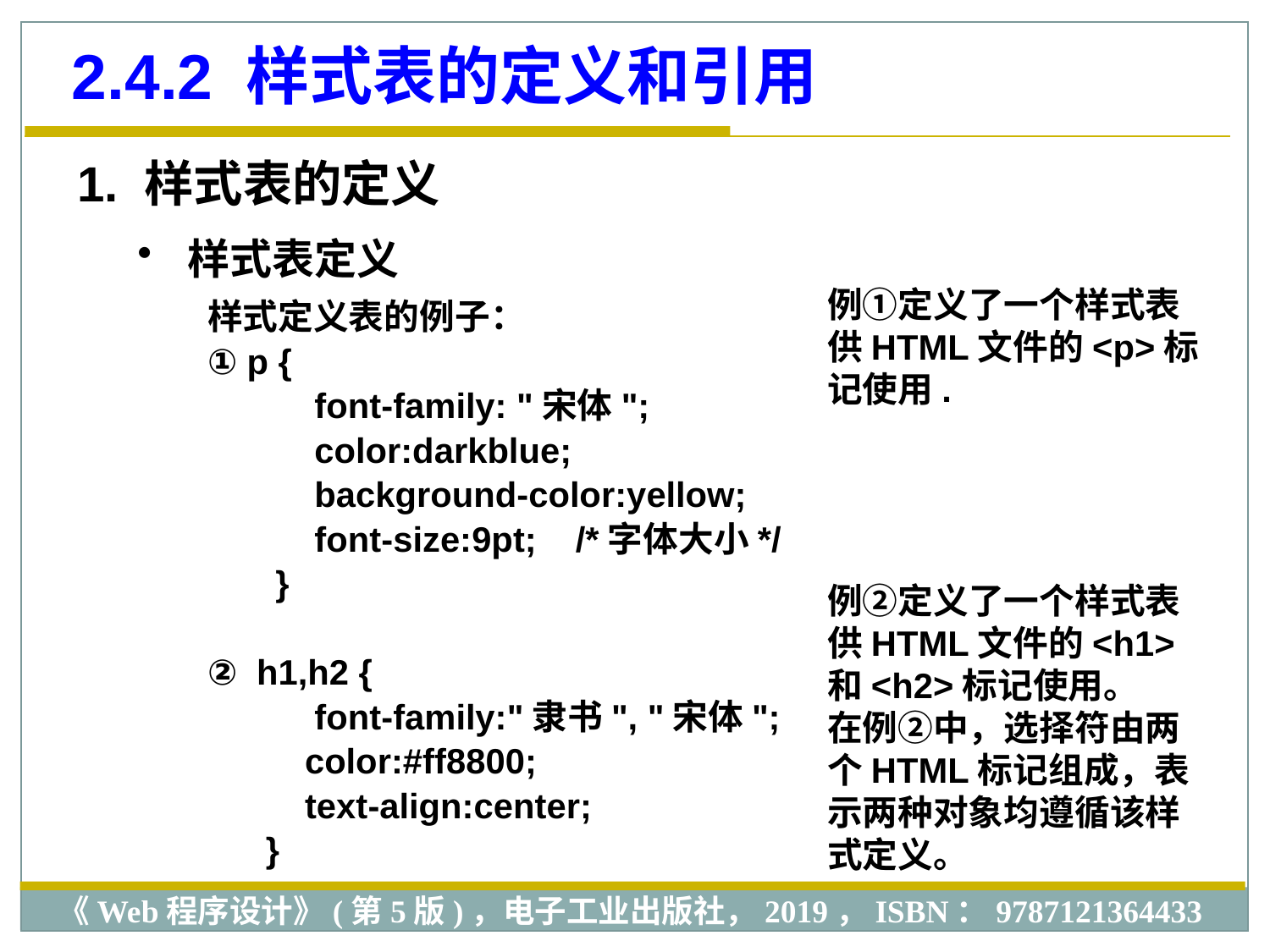

2.4.2 样式表的定义和引用
1. 样式表的定义
 样式表定义
例①定义了一个样式表供HTML文件的<p>标记使用.

例②定义了一个样式表供HTML文件的<h1>和<h2>标记使用。
在例②中，选择符由两个HTML标记组成，表示两种对象均遵循该样式定义。
样式定义表的例子：
① p {
           font-family: "宋体";
           color:darkblue;
           background-color:yellow;
           font-size:9pt;    /*字体大小*/
       }

②  h1,h2 {
           font-family:"隶书", "宋体";
          color:#ff8800;
          text-align:center;
      }